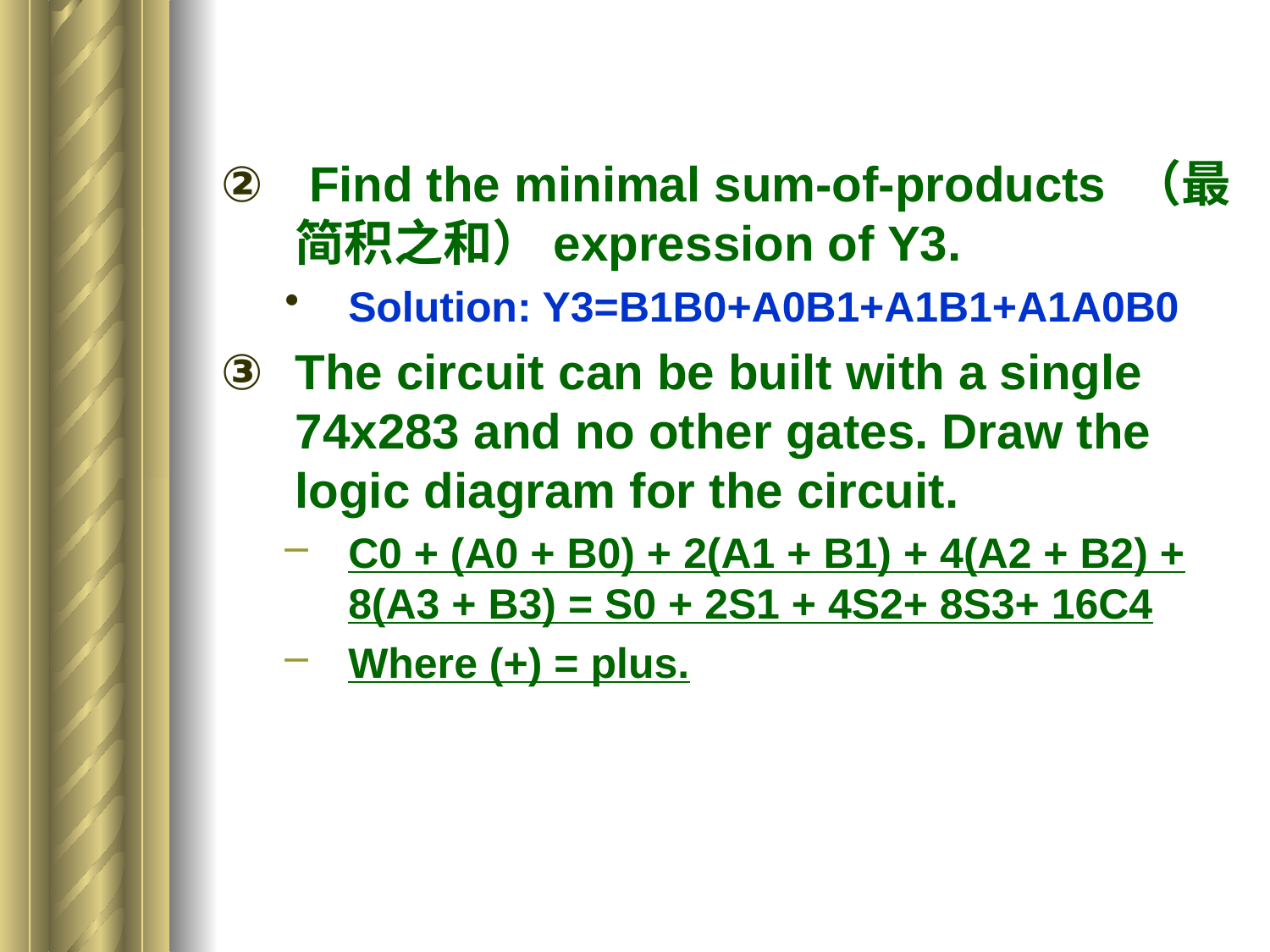

#
 Find the minimal sum-of-products （最简积之和）expression of Y3.
Solution: Y3=B1B0+A0B1+A1B1+A1A0B0
The circuit can be built with a single 74x283 and no other gates. Draw the logic diagram for the circuit.
C0 + (A0 + B0) + 2(A1 + B1) + 4(A2 + B2) + 8(A3 + B3) = S0 + 2S1 + 4S2+ 8S3+ 16C4
Where (+) = plus.